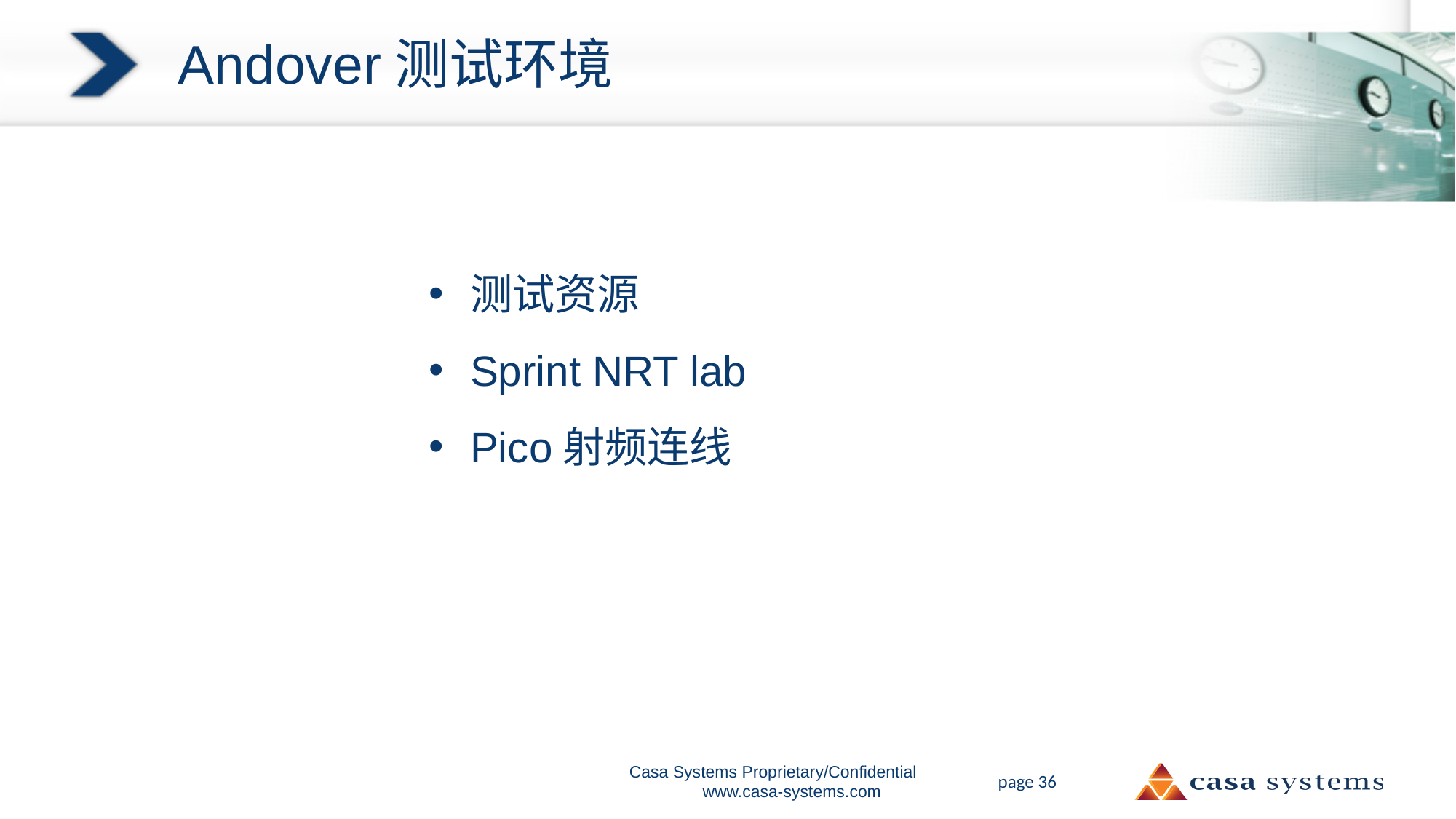

# Andover测试环境
测试资源
Sprint NRT lab
Pico射频连线

Casa Systems Proprietary/Confidential            www.casa-systems.com
page 36